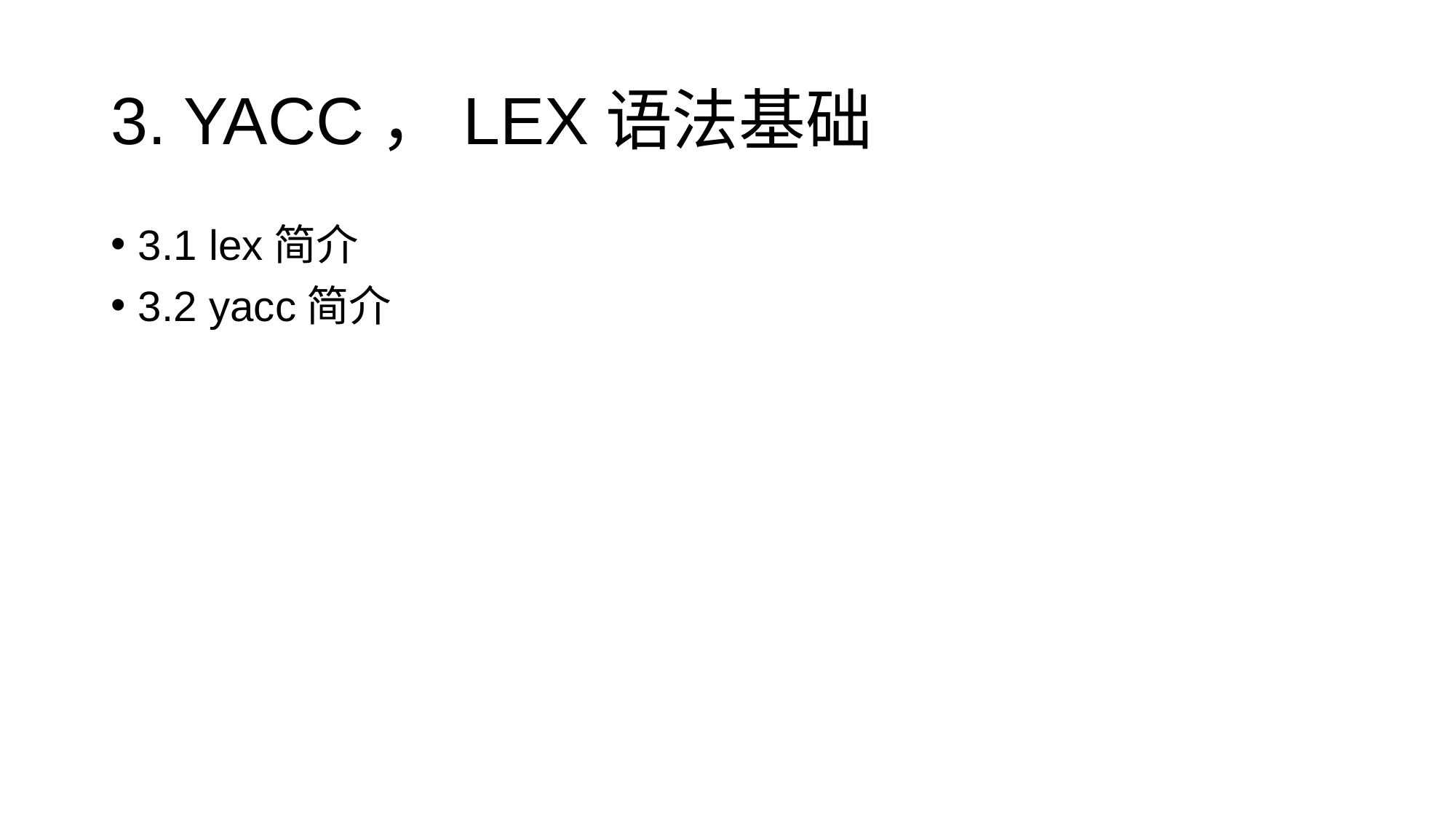

# 3. YACC，LEX语法基础
3.1 lex简介
3.2 yacc简介